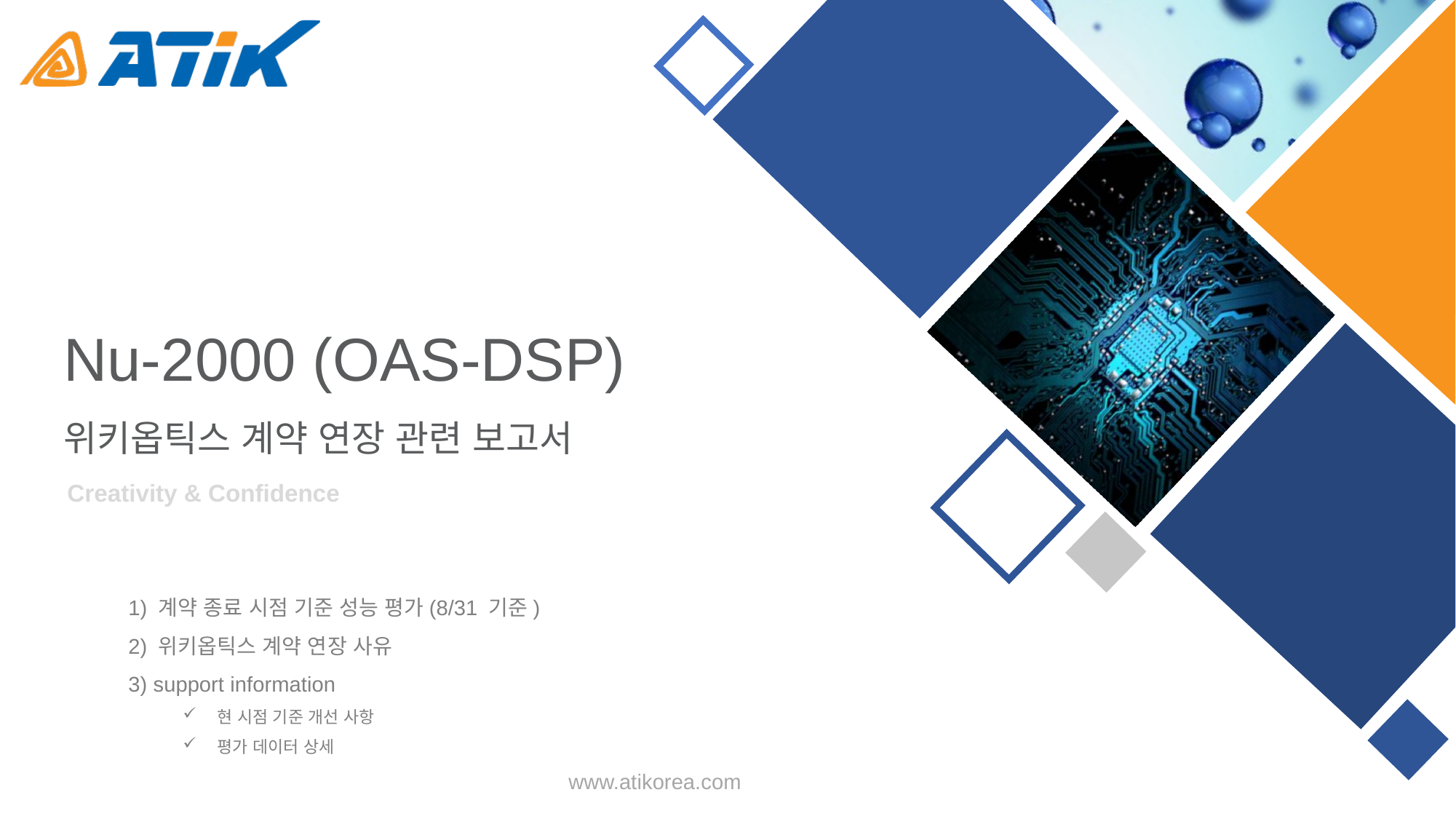

Nu-2000 (OAS-DSP)
위키옵틱스 계약 연장 관련 보고서
Creativity & Confidence
1) 계약 종료 시점 기준 성능 평가(8/31 기준)
2) 위키옵틱스 계약 연장 사유
3) support information
현 시점 기준 개선 사항
평가 데이터 상세
www.atikorea.com